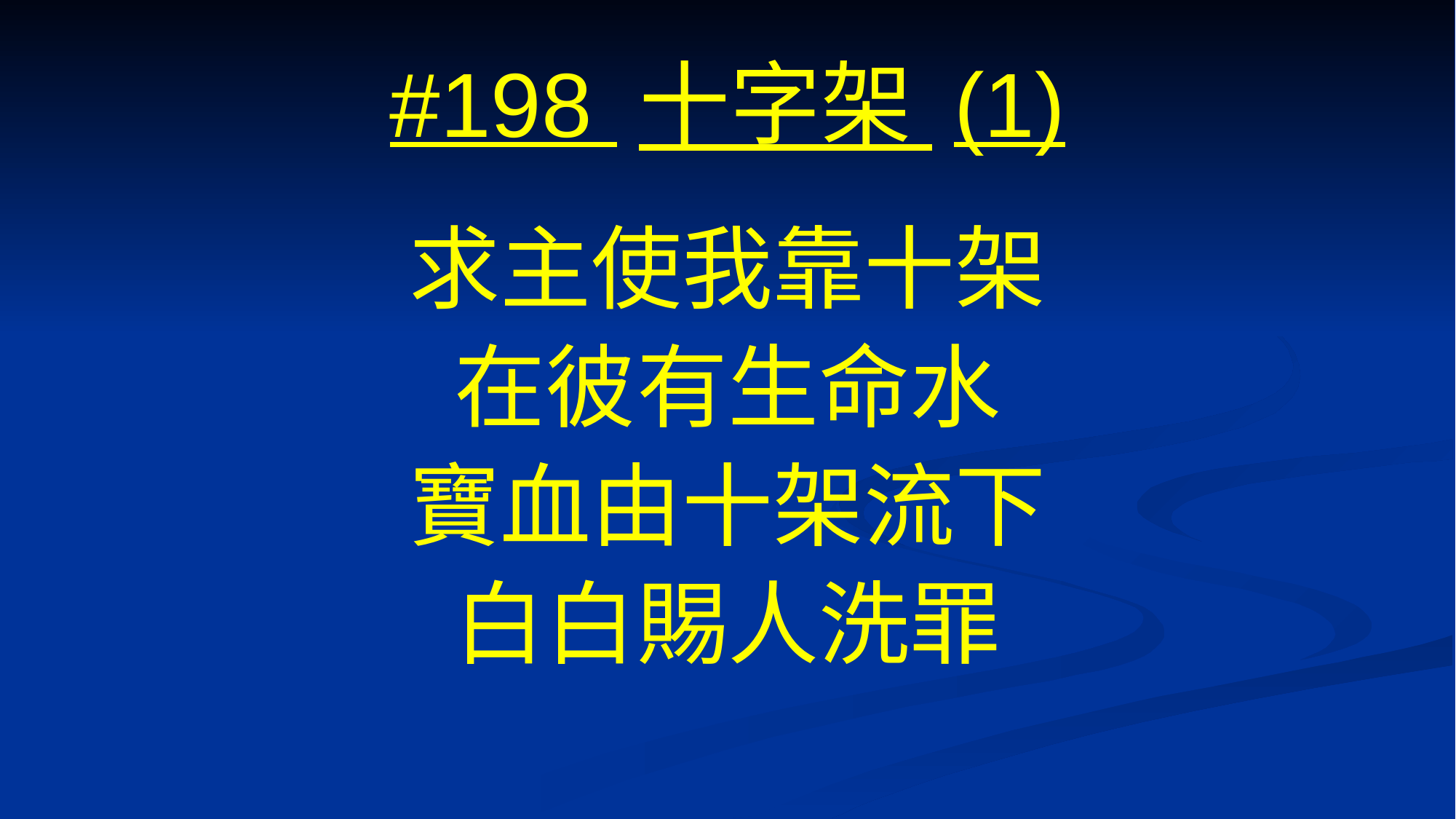

# #198 十字架 (1)
求主使我靠十架
在彼有生命水
寶血由十架流下
白白賜人洗罪